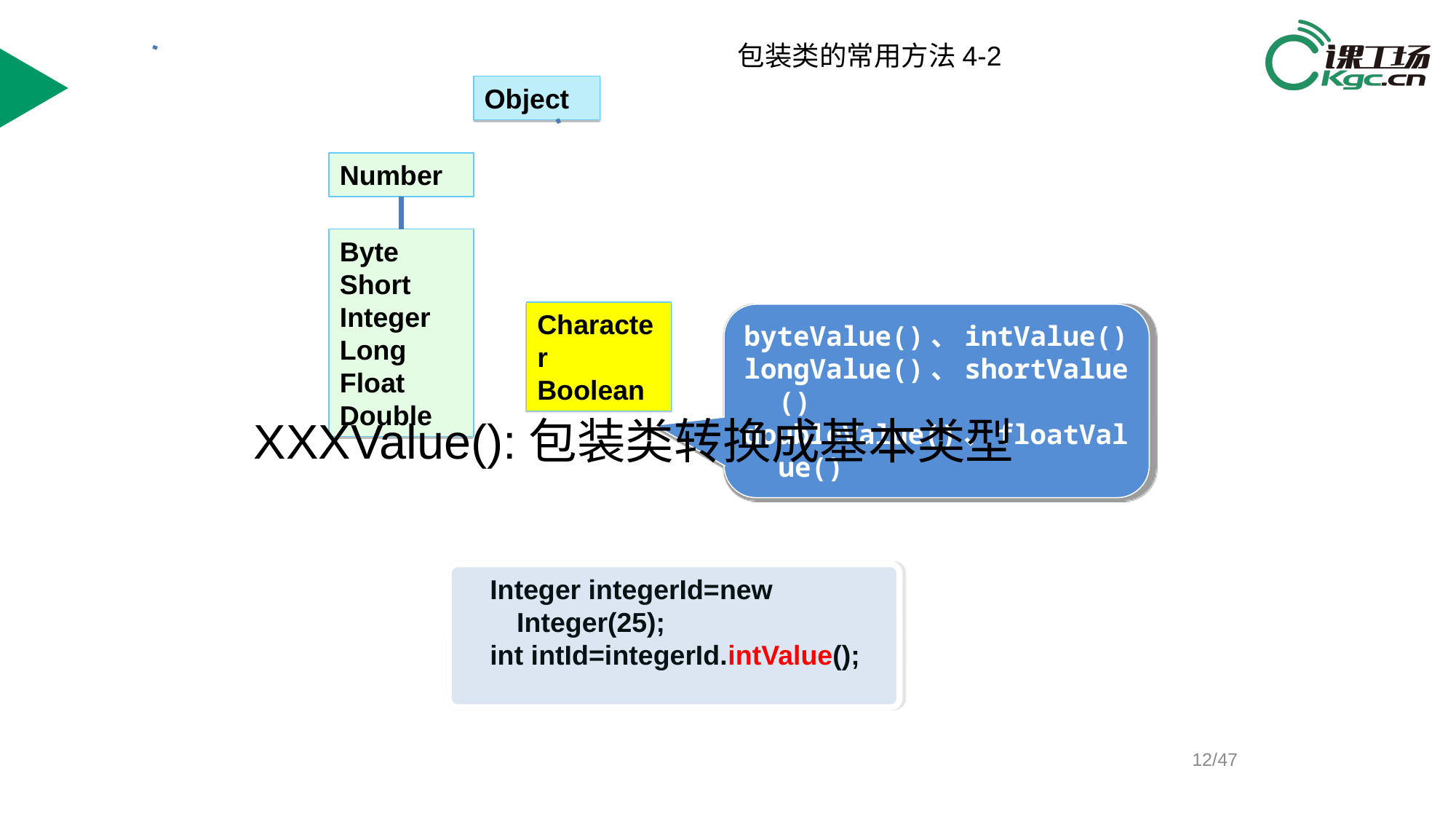

包装类的常用方法4-2
Object
Number
Byte
Short
Integer
Long
Float
Double

XXXValue():包装类转换成基本类型

Character
Boolean

byteValue()、intValue()
longValue()、shortValue()
doubleValue()、floatValue()
Integer integerId=new Integer(25);
int intId=integerId.intValue();
12/47